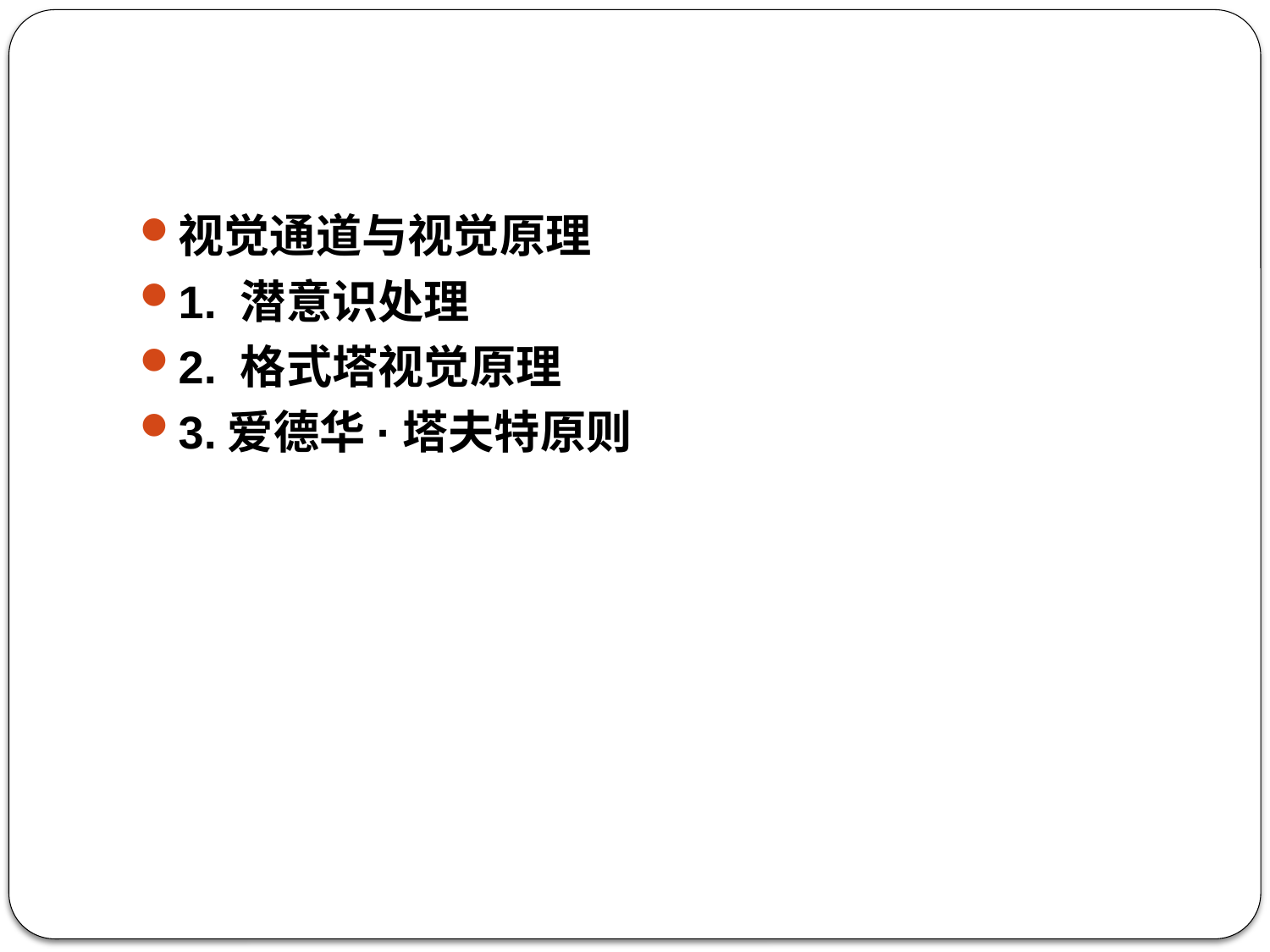

#
视觉通道与视觉原理
1. 潜意识处理
2. 格式塔视觉原理
3.爱德华·塔夫特原则